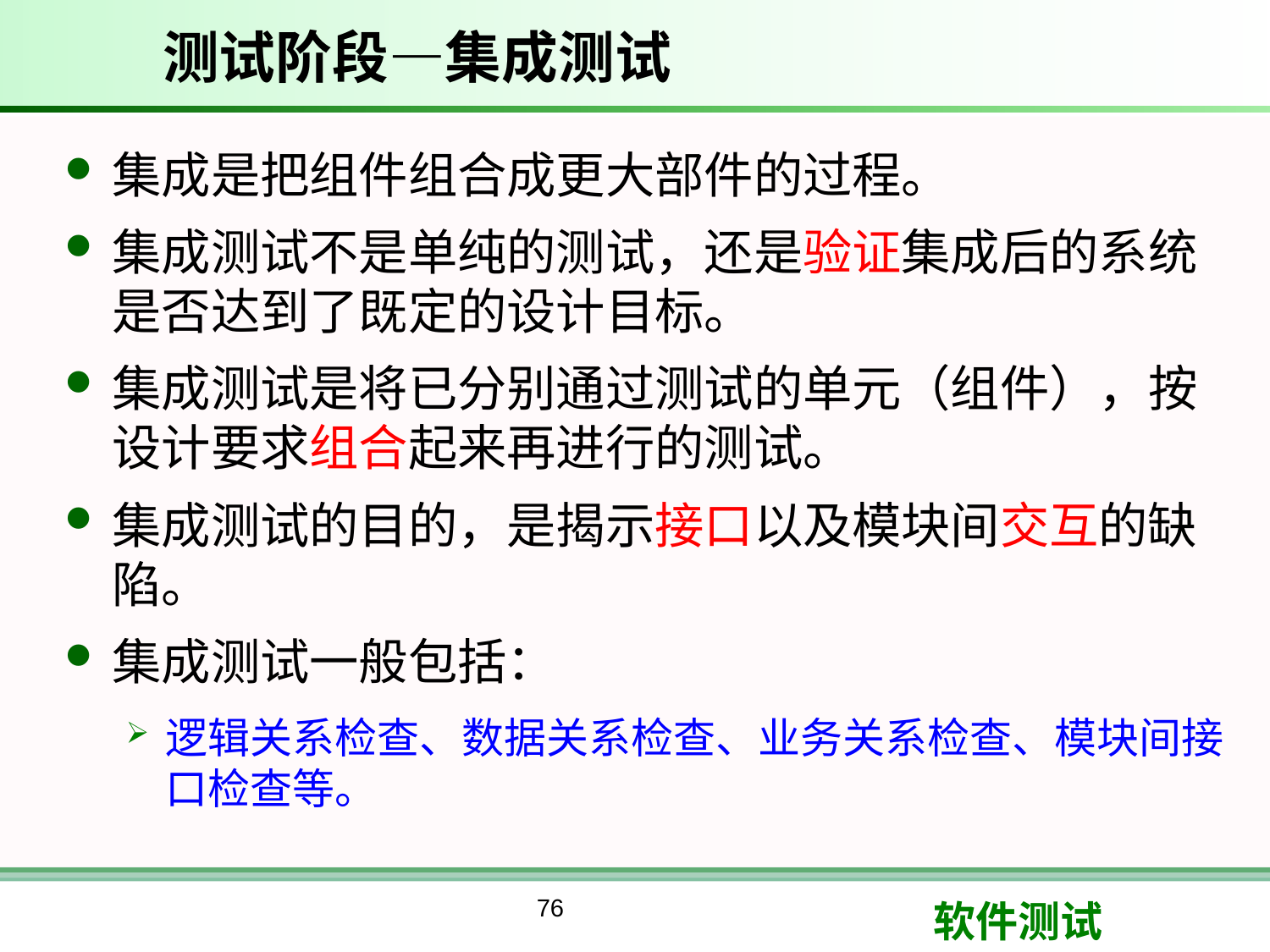

# 测试阶段—集成测试
集成是把组件组合成更大部件的过程。
集成测试不是单纯的测试，还是验证集成后的系统是否达到了既定的设计目标。
集成测试是将已分别通过测试的单元（组件），按设计要求组合起来再进行的测试。
集成测试的目的，是揭示接口以及模块间交互的缺陷。
集成测试一般包括：
逻辑关系检查、数据关系检查、业务关系检查、模块间接口检查等。

76